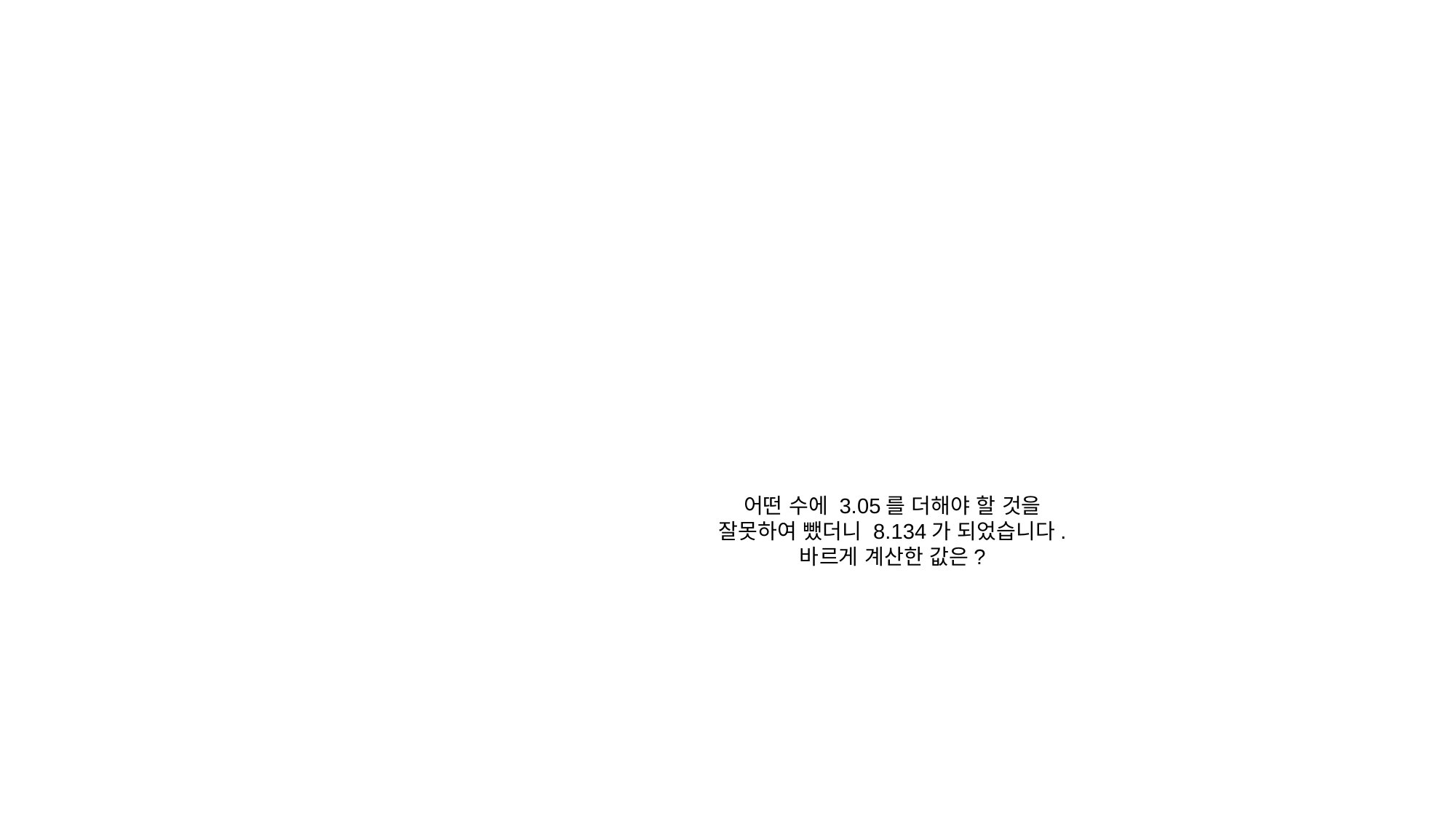

어떤 수에 3.05를 더해야 할 것을
잘못하여 뺐더니 8.134가 되었습니다.
바르게 계산한 값은?